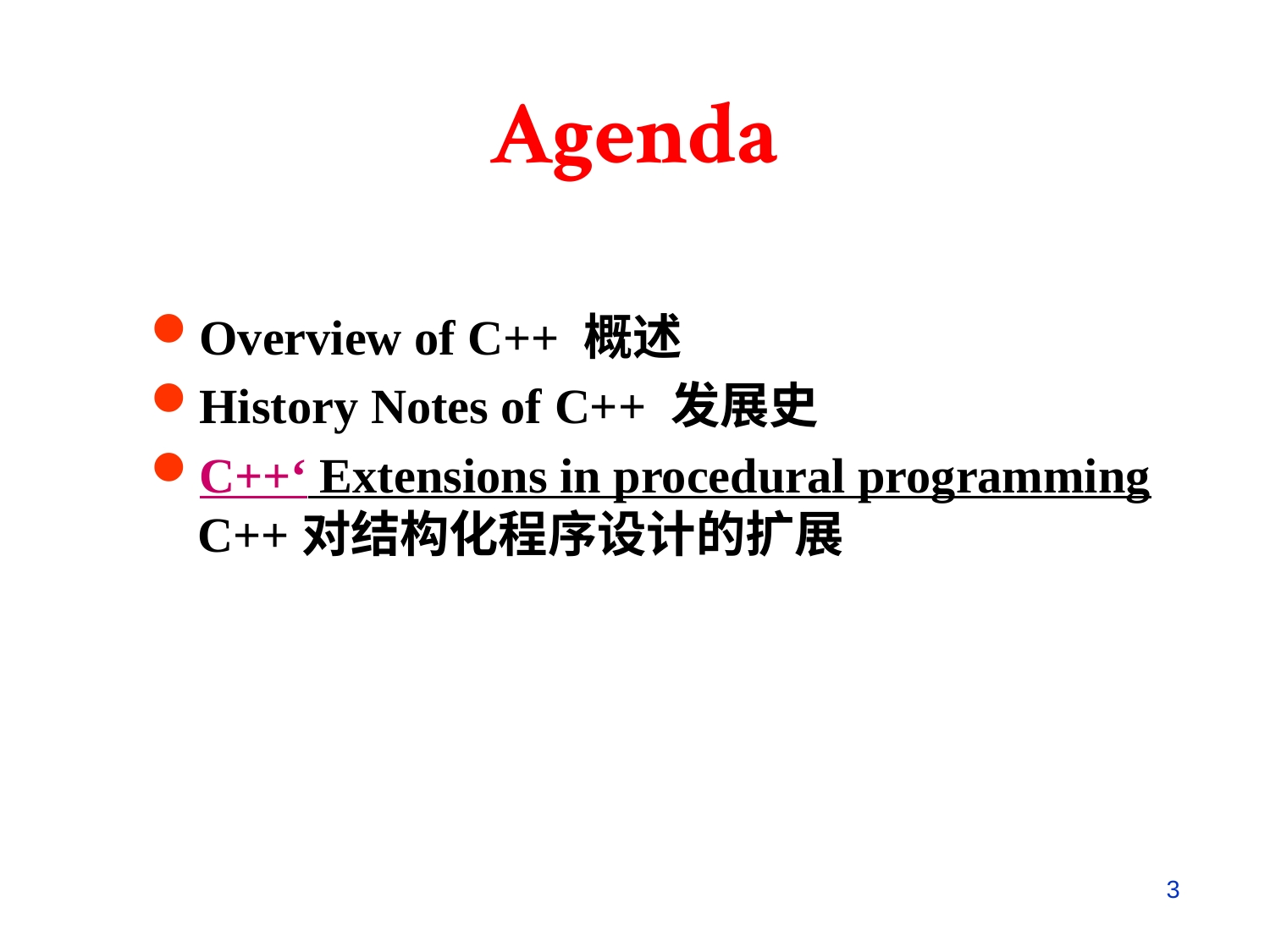

Agenda
Overview of C++ 概述
History Notes of C++ 发展史
C++‘ Extensions in procedural programming C++对结构化程序设计的扩展
3